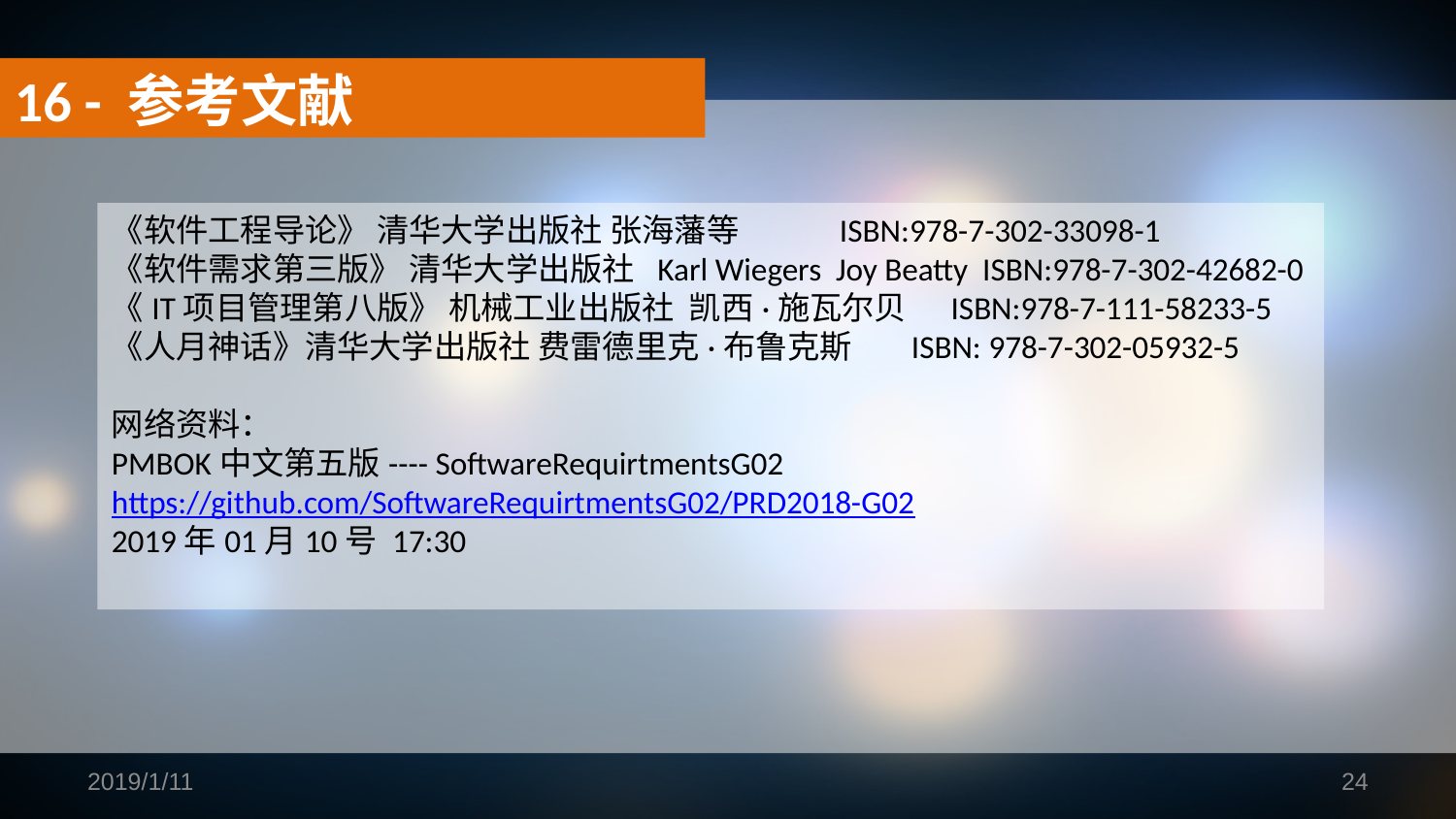

16 - 参考文献

《软件工程导论》 清华大学出版社 张海藩等	ISBN:978-7-302-33098-1
《软件需求第三版》 清华大学出版社  Karl Wiegers  Joy Beatty  ISBN:978-7-302-42682-0
《IT项目管理第八版》 机械工业出版社  凯西·施瓦尔贝     ISBN:978-7-111-58233-5
《人月神话》清华大学出版社 费雷德里克·布鲁克斯       ISBN: 978-7-302-05932-5

网络资料：
PMBOK中文第五版---- SoftwareRequirtmentsG02
https://github.com/SoftwareRequirtmentsG02/PRD2018-G02
2019年01月10号 17:30

2019/1/11
24